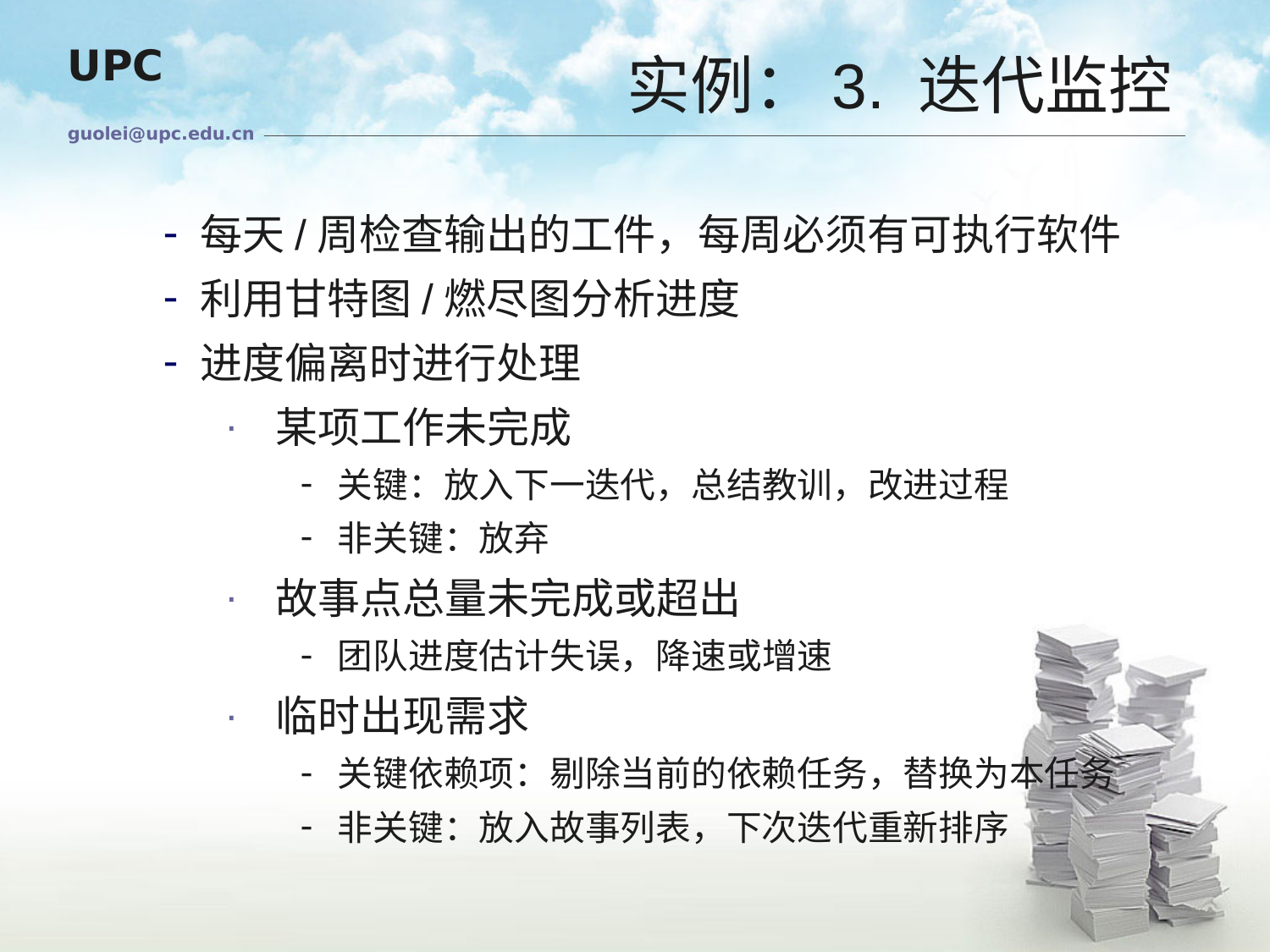

# 实例：3. 迭代监控
guolei@upc.edu.cn
每天/周检查输出的工件，每周必须有可执行软件
利用甘特图/燃尽图分析进度
进度偏离时进行处理
某项工作未完成
关键：放入下一迭代，总结教训，改进过程
非关键：放弃
故事点总量未完成或超出
团队进度估计失误，降速或增速
临时出现需求
关键依赖项：剔除当前的依赖任务，替换为本任务
非关键：放入故事列表，下次迭代重新排序